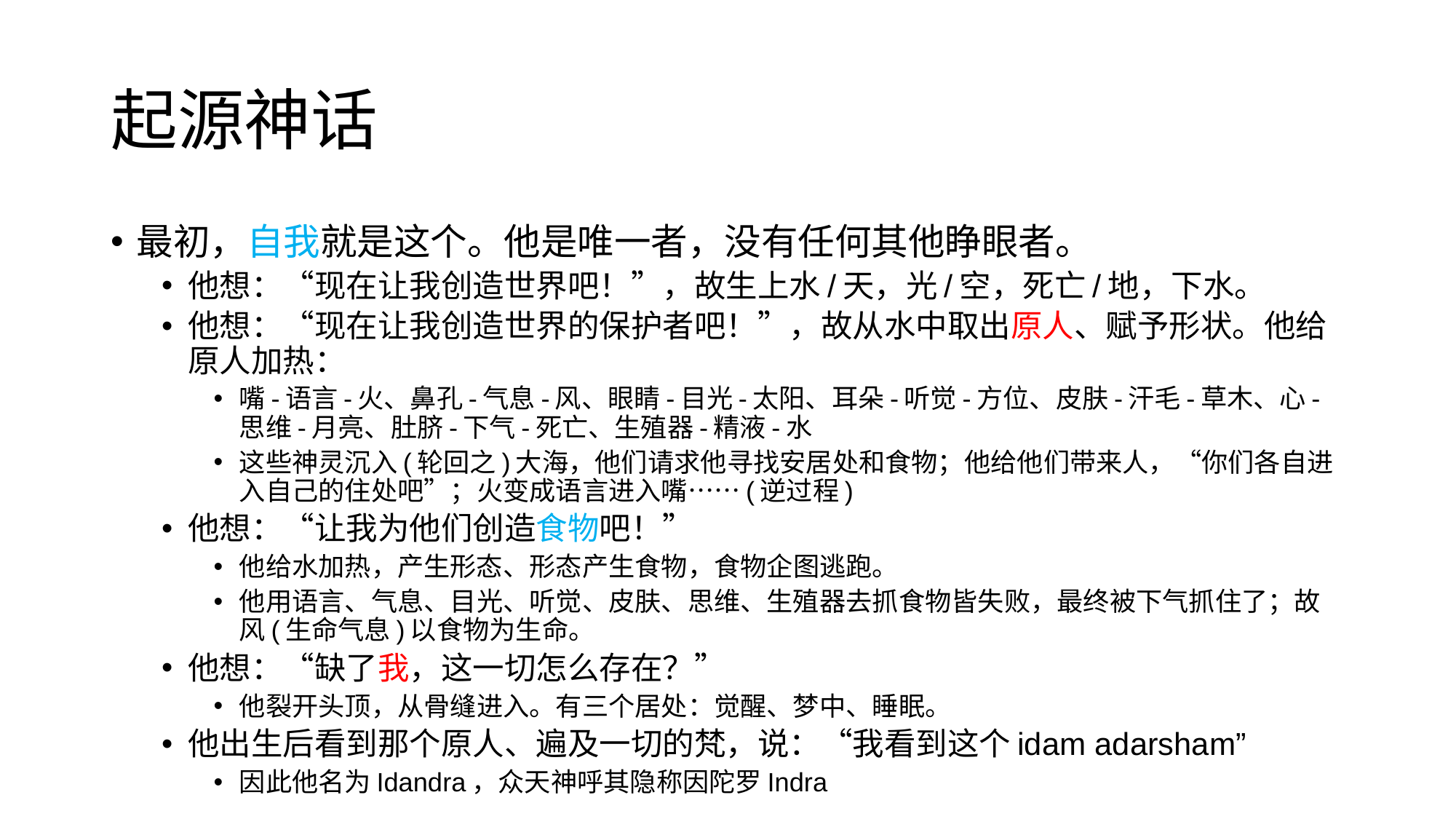

# 起源神话
最初，自我就是这个。他是唯一者，没有任何其他睁眼者。
他想：“现在让我创造世界吧！”，故生上水/天，光/空，死亡/地，下水。
他想：“现在让我创造世界的保护者吧！”，故从水中取出原人、赋予形状。他给原人加热：
嘴-语言-火、鼻孔-气息-风、眼睛-目光-太阳、耳朵-听觉-方位、皮肤-汗毛-草木、心-思维-月亮、肚脐-下气-死亡、生殖器-精液-水
这些神灵沉入(轮回之)大海，他们请求他寻找安居处和食物；他给他们带来人，“你们各自进入自己的住处吧”；火变成语言进入嘴……(逆过程)
他想：“让我为他们创造食物吧！”
他给水加热，产生形态、形态产生食物，食物企图逃跑。
他用语言、气息、目光、听觉、皮肤、思维、生殖器去抓食物皆失败，最终被下气抓住了；故风(生命气息)以食物为生命。
他想：“缺了我，这一切怎么存在？”
他裂开头顶，从骨缝进入。有三个居处：觉醒、梦中、睡眠。
他出生后看到那个原人、遍及一切的梵，说：“我看到这个idam adarsham”
因此他名为Idandra，众天神呼其隐称因陀罗Indra